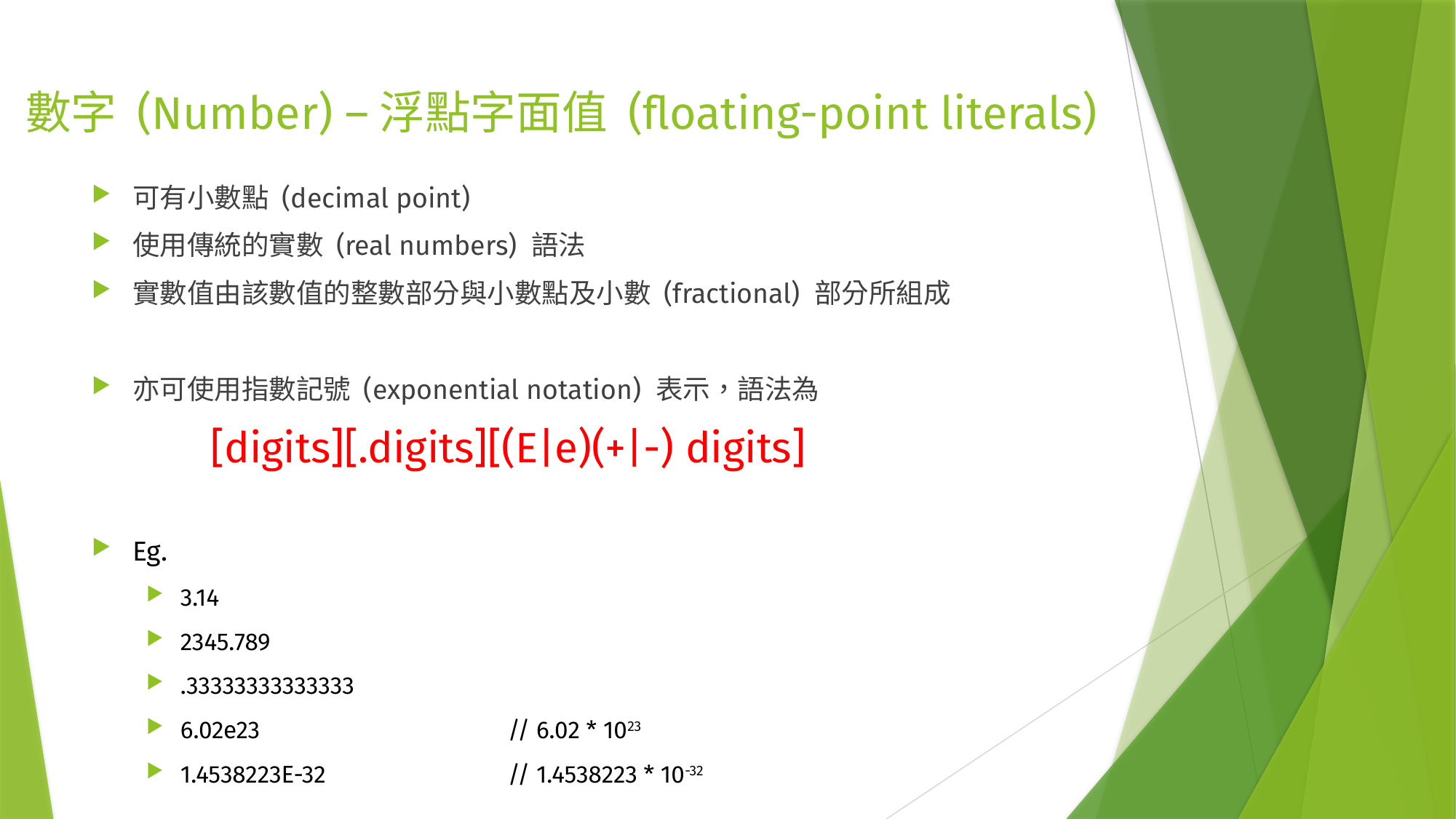

# 數字 (Number) –浮點字面值 (floating-point literals)
可有小數點 (decimal point)
使用傳統的實數 (real numbers) 語法
實數值由該數值的整數部分與小數點及小數 (fractional) 部分所組成

亦可使用指數記號 (exponential notation) 表示，語法為
	 [digits][.digits][(E|e)(+|-) digits]

Eg.
3.14
2345.789
.33333333333333
6.02e23			// 6.02 * 1023
1.4538223E-32		// 1.4538223 * 10-32